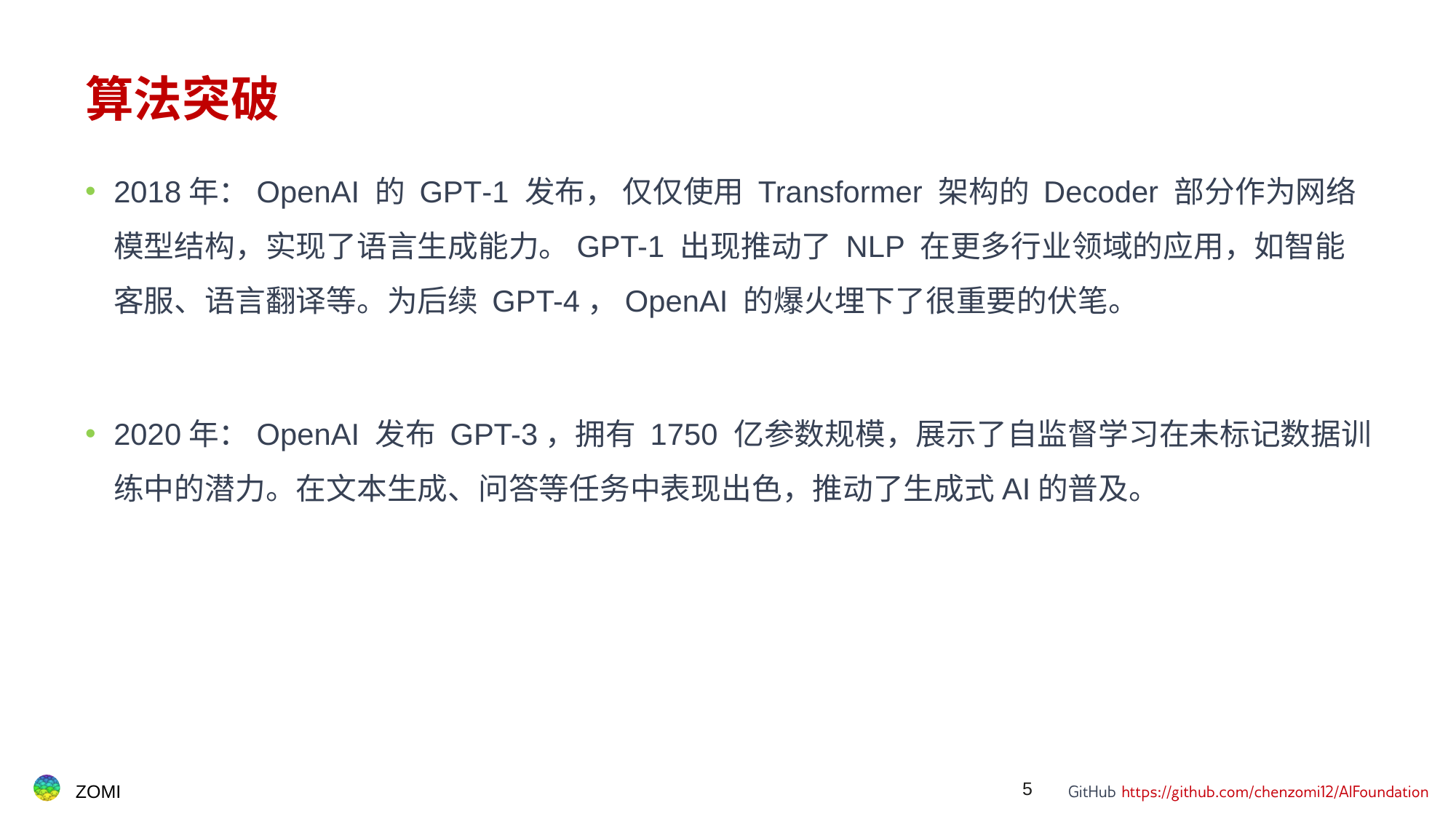

# 算法突破
2018年：OpenAI 的 GPT-1 发布， 仅仅使用 Transformer 架构的 Decoder 部分作为网络模型结构，实现了语言生成能力。GPT-1 出现推动了 NLP 在更多行业领域的应用，如智能客服、语言翻译等。为后续 GPT-4，OpenAI 的爆火埋下了很重要的伏笔。

2020年：OpenAI 发布 GPT-3，拥有 1750 亿参数规模，展示了自监督学习在未标记数据训练中的潜力。在文本生成、问答等任务中表现出色，推动了生成式AI的普及。